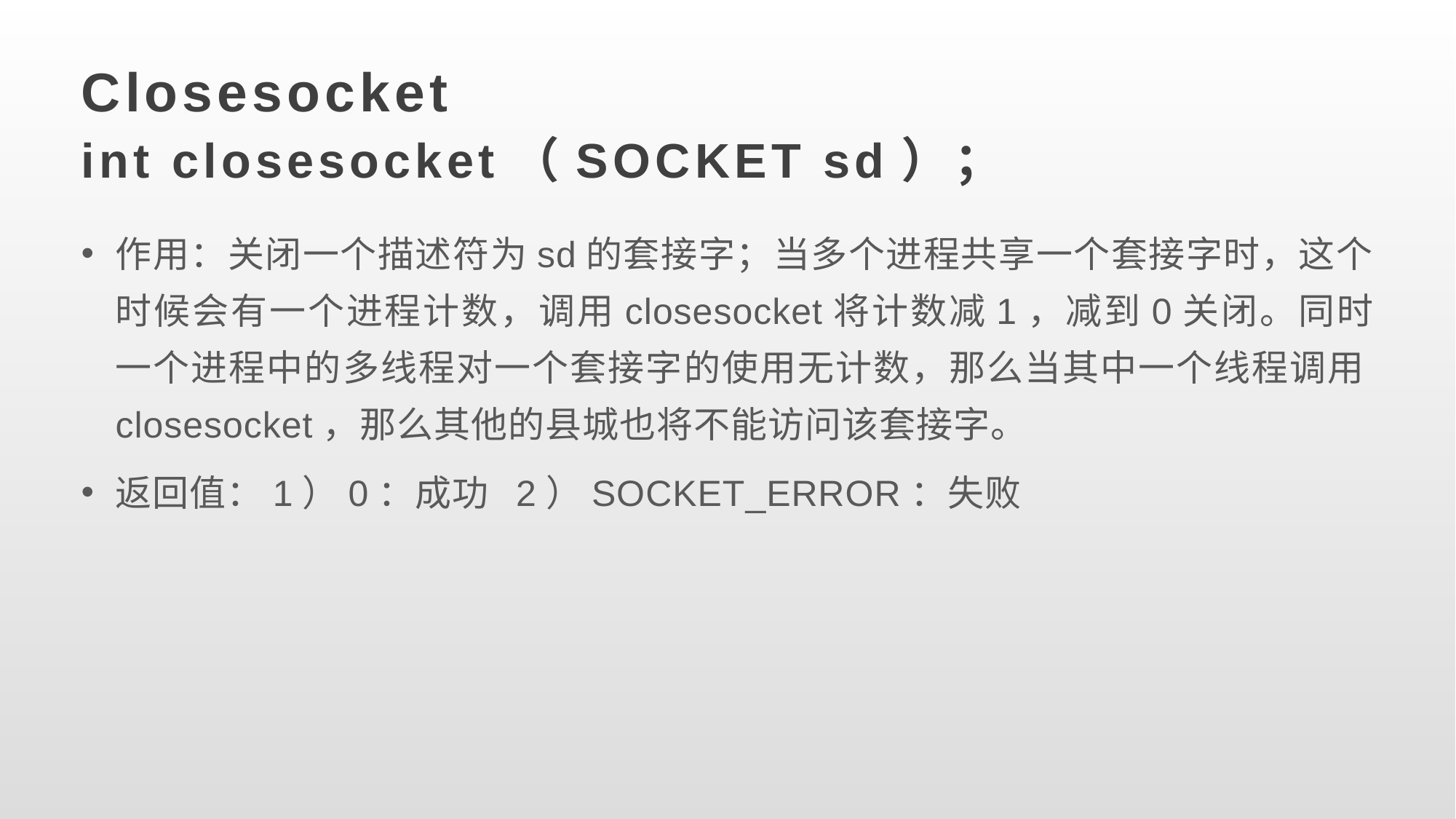

Closesocket
int closesocket（SOCKET sd）；
作用：关闭一个描述符为sd的套接字；当多个进程共享一个套接字时，这个时候会有一个进程计数，调用closesocket将计数减1，减到0关闭。同时一个进程中的多线程对一个套接字的使用无计数，那么当其中一个线程调用closesocket，那么其他的县城也将不能访问该套接字。
返回值：1）0：成功  2）SOCKET_ERROR：失败